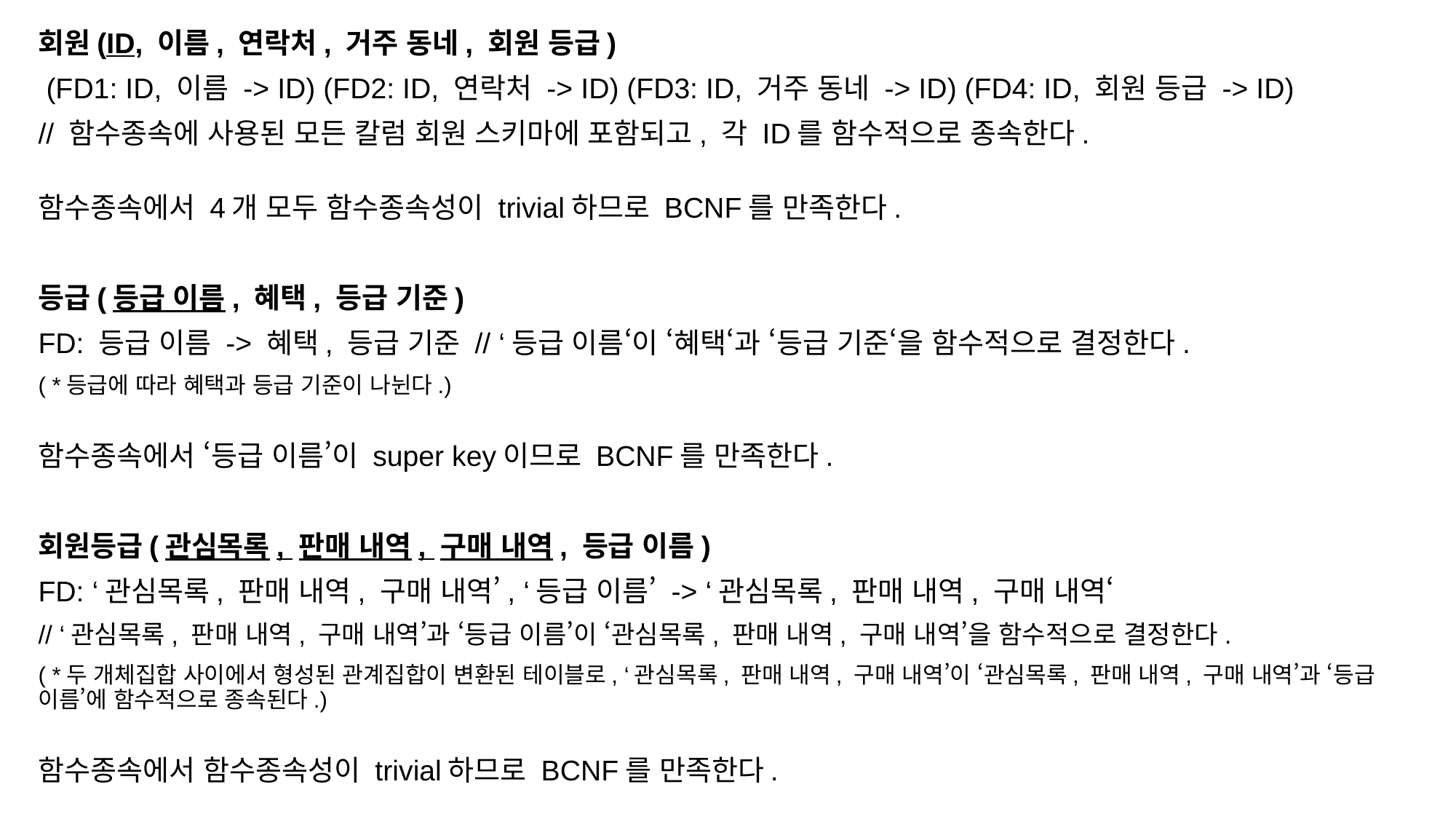

회원(ID, 이름, 연락처, 거주 동네, 회원 등급)
 (FD1: ID, 이름 -> ID) (FD2: ID, 연락처 -> ID) (FD3: ID, 거주 동네 -> ID) (FD4: ID, 회원 등급 -> ID)
// 함수종속에 사용된 모든 칼럼 회원 스키마에 포함되고, 각 ID를 함수적으로 종속한다.

함수종속에서 4개 모두 함수종속성이 trivial하므로 BCNF를 만족한다.

등급(등급 이름, 혜택, 등급 기준)
FD: 등급 이름 -> 혜택, 등급 기준 // ‘등급 이름‘이 ‘혜택‘과 ‘등급 기준‘을 함수적으로 결정한다.
( *등급에 따라 혜택과 등급 기준이 나뉜다.)

함수종속에서 ‘등급 이름’이 super key이므로 BCNF를 만족한다.

회원등급(관심목록, 판매 내역, 구매 내역, 등급 이름)
FD: ‘관심목록, 판매 내역, 구매 내역’, ‘등급 이름’ -> ‘관심목록, 판매 내역, 구매 내역‘
// ‘관심목록, 판매 내역, 구매 내역’과 ‘등급 이름’이 ‘관심목록, 판매 내역, 구매 내역’을 함수적으로 결정한다.
( *두 개체집합 사이에서 형성된 관계집합이 변환된 테이블로, ‘관심목록, 판매 내역, 구매 내역’이 ‘관심목록, 판매 내역, 구매 내역’과 ‘등급 이름’에 함수적으로 종속된다.)

함수종속에서 함수종속성이 trivial하므로 BCNF를 만족한다.